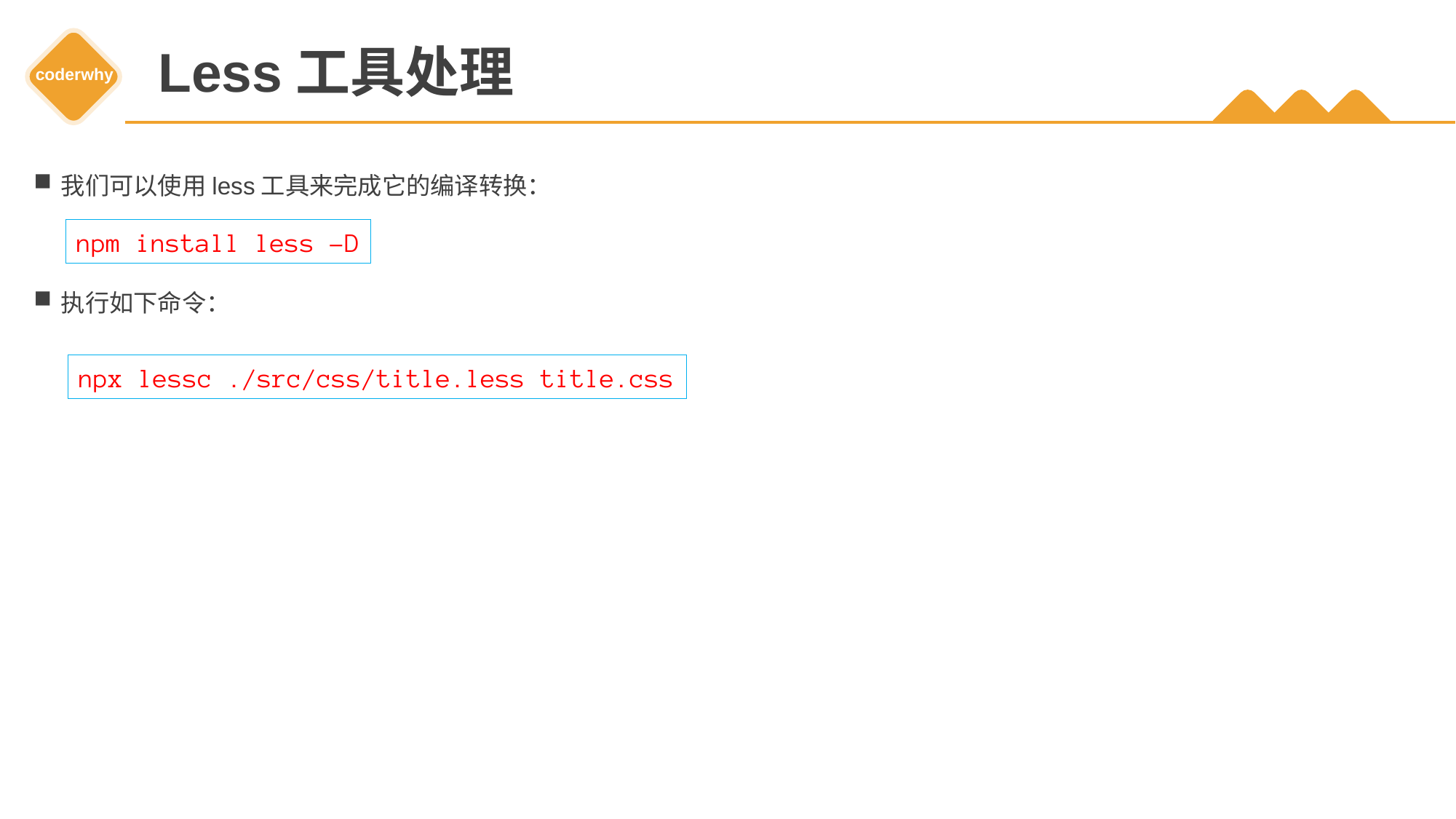

# Less工具处理
我们可以使用less工具来完成它的编译转换：

执行如下命令：

npm install less -D
npx lessc ./src/css/title.less title.css